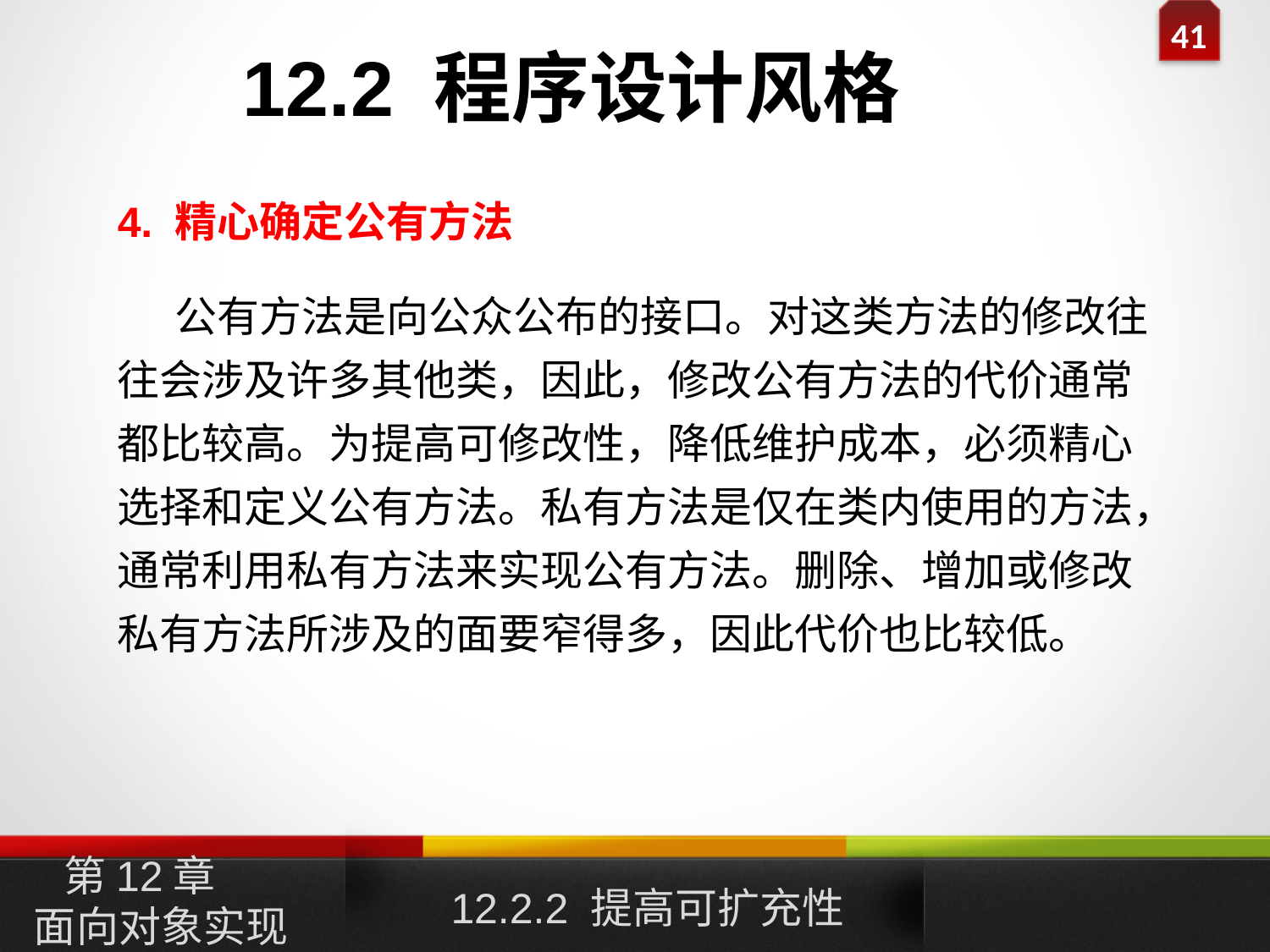

12.2 程序设计风格
4. 精心确定公有方法
     公有方法是向公众公布的接口。对这类方法的修改往往会涉及许多其他类，因此，修改公有方法的代价通常都比较高。为提高可修改性，降低维护成本，必须精心选择和定义公有方法。私有方法是仅在类内使用的方法，通常利用私有方法来实现公有方法。删除、增加或修改私有方法所涉及的面要窄得多，因此代价也比较低。
12.2.2 提高可扩充性